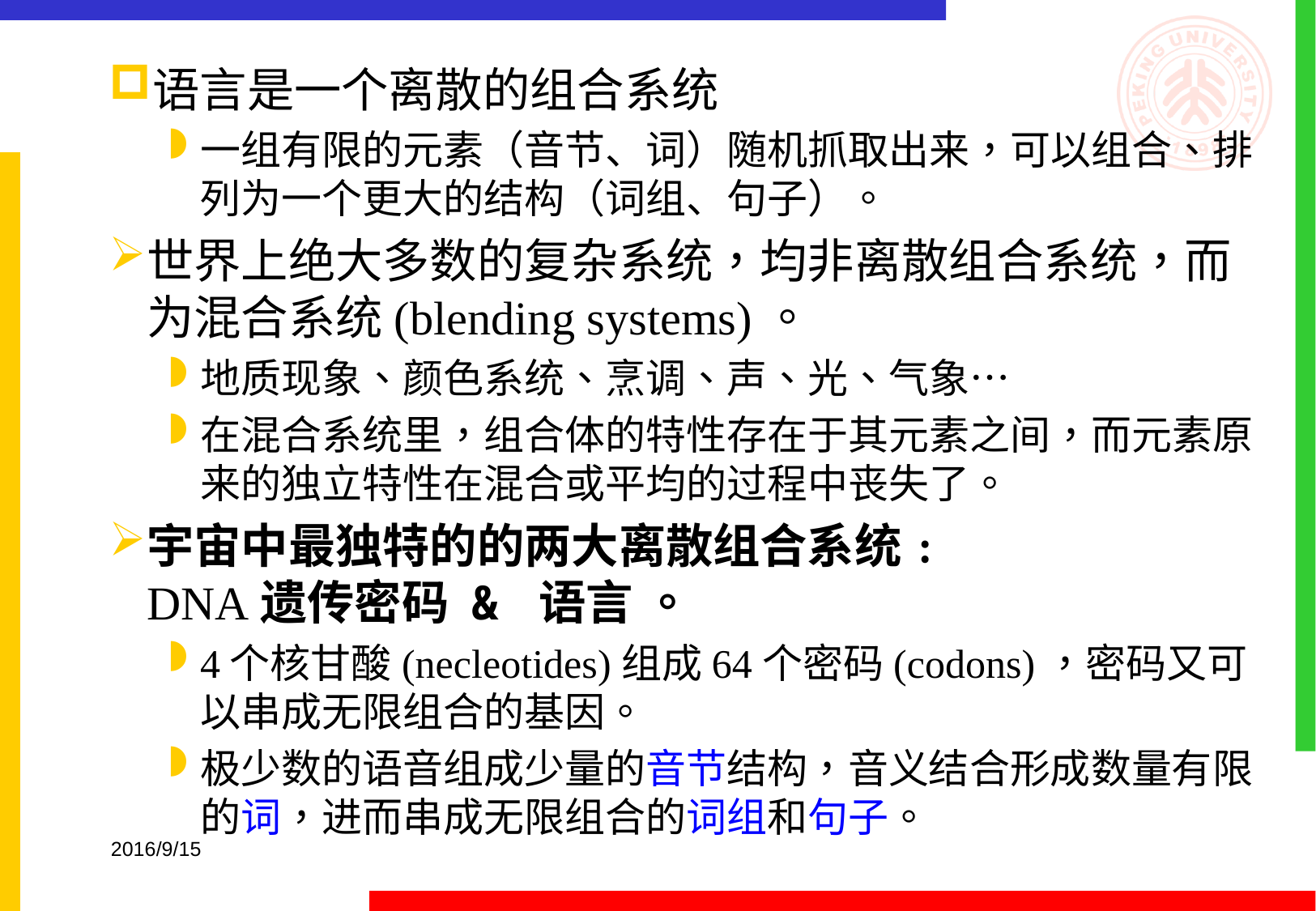

语言是一个离散的组合系统
一组有限的元素（音节、词）随机抓取出来，可以组合、排列为一个更大的结构（词组、句子）。
世界上绝大多数的复杂系统，均非离散组合系统，而为混合系统(blending systems)。
地质现象、颜色系统、烹调、声、光、气象…
在混合系统里，组合体的特性存在于其元素之间，而元素原来的独立特性在混合或平均的过程中丧失了。
宇宙中最独特的的两大离散组合系统﹕
DNA遗传密码 & 语言 。
4个核甘酸(necleotides)组成64个密码(codons)，密码又可以串成无限组合的基因。
极少数的语音组成少量的音节结构，音义结合形成数量有限的词，进而串成无限组合的词组和句子。

2016/9/15